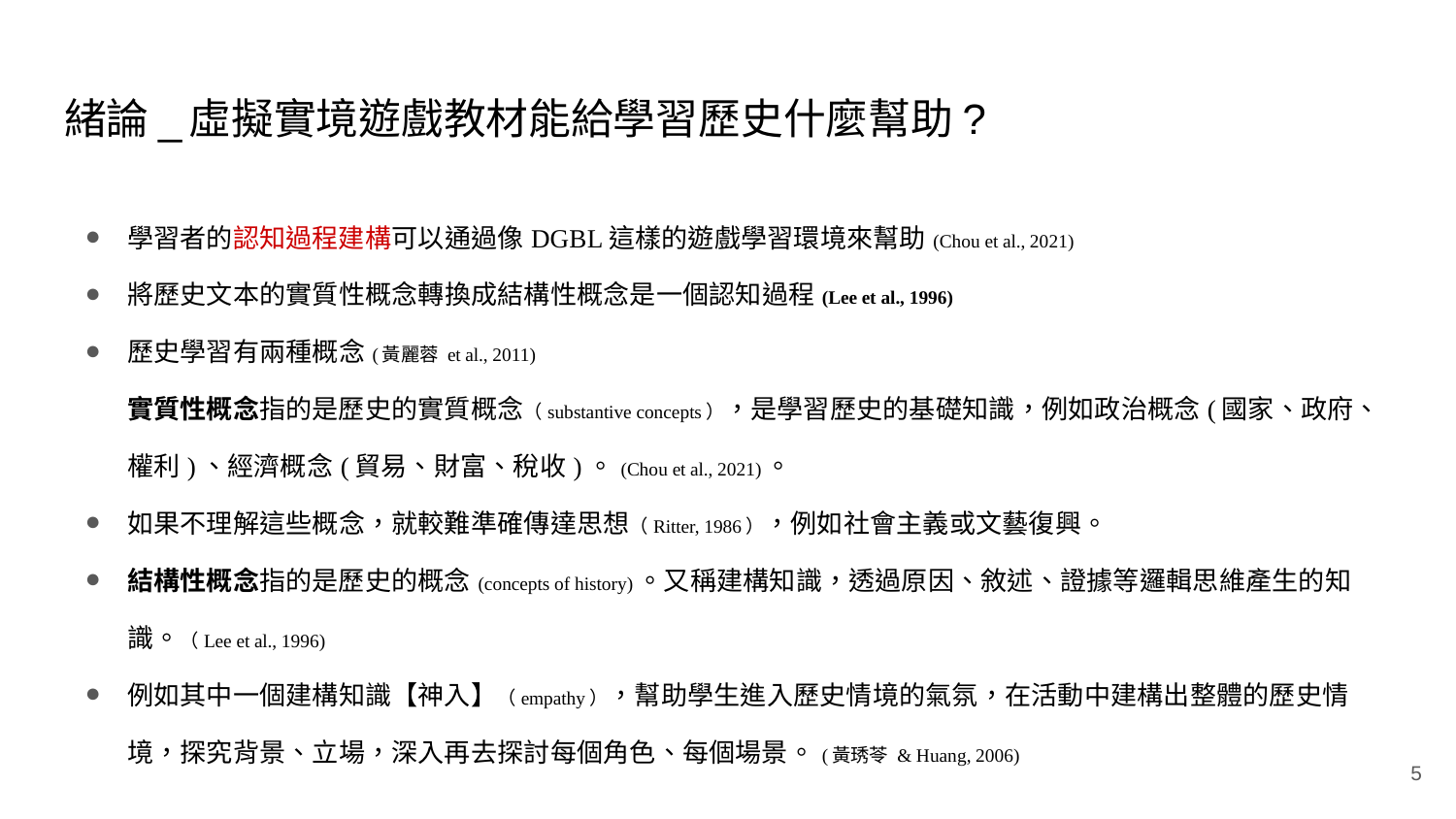

# 緒論_虛擬實境遊戲教材能給學習歷史什麼幫助?
學習者的認知過程建構可以通過像DGBL這樣的遊戲學習環境來幫助(Chou et al., 2021)
將歷史文本的實質性概念轉換成結構性概念是一個認知過程(Lee et al., 1996)
歷史學習有兩種概念(黃麗蓉 et al., 2011)
實質性概念指的是歷史的實質概念（substantive concepts），是學習歷史的基礎知識，例如政治概念(國家、政府、權利)、經濟概念(貿易、財富、稅收)。(Chou et al., 2021)。
如果不理解這些概念，就較難準確傳達思想（Ritter, 1986），例如社會主義或文藝復興。
結構性概念指的是歷史的概念(concepts of history)。又稱建構知識，透過原因、敘述、證據等邏輯思維產生的知識。（Lee et al., 1996)
例如其中一個建構知識【神入】（empathy），幫助學生進入歷史情境的氣氛，在活動中建構出整體的歷史情境，探究背景、立場，深入再去探討每個角色、每個場景。(黃琇苓 & Huang, 2006)
5